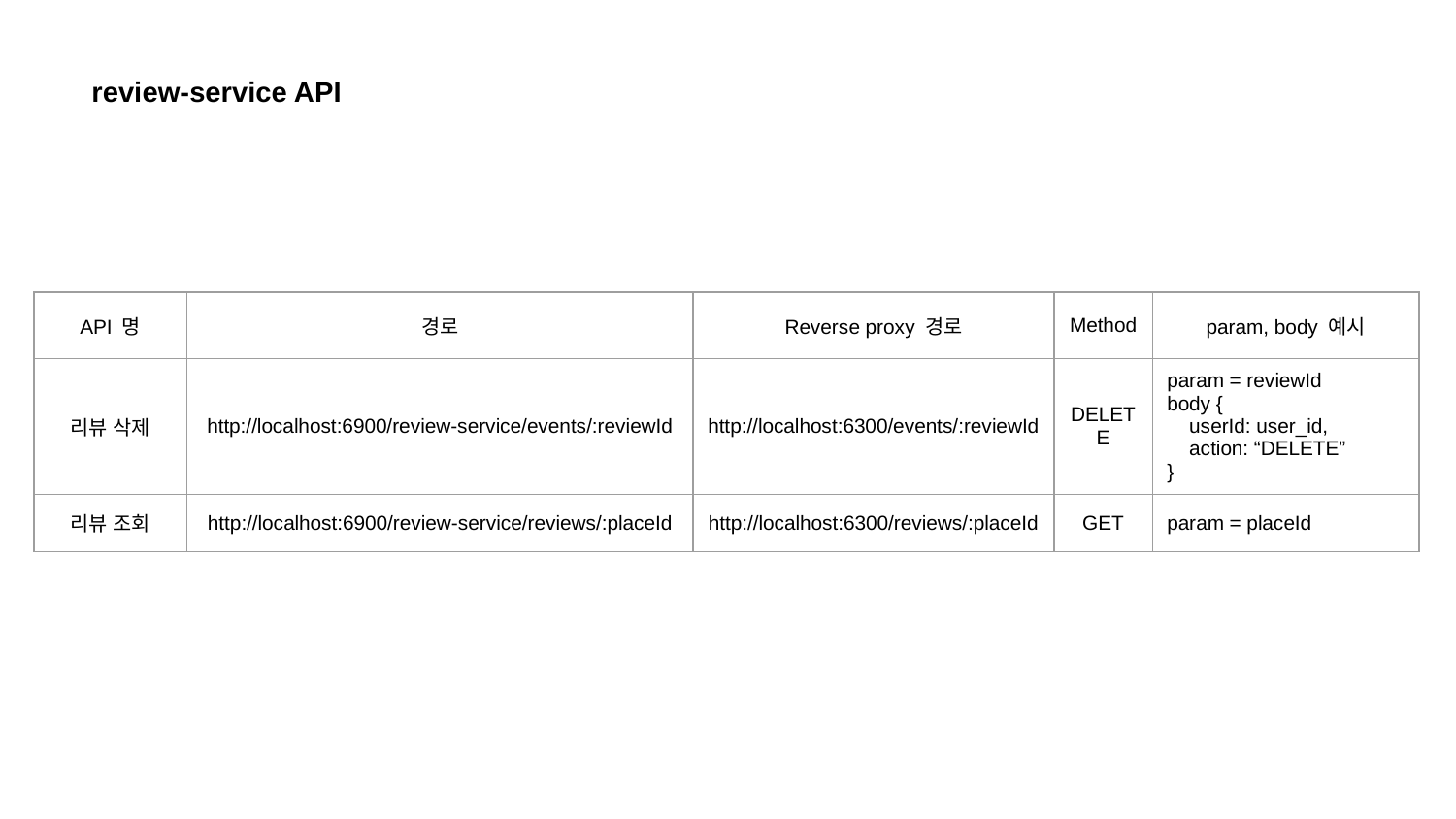

review-service API
| API 명 | 경로 | Reverse proxy 경로 | Method | param, body 예시 |
| --- | --- | --- | --- | --- |
| 리뷰 삭제 | http://localhost:6900/review-service/events/:reviewId | http://localhost:6300/events/:reviewId | DELETE | param = reviewId body { userId: user\_id, action: “DELETE” } |
| 리뷰 조회 | http://localhost:6900/review-service/reviews/:placeId | http://localhost:6300/reviews/:placeId | GET | param = placeId |